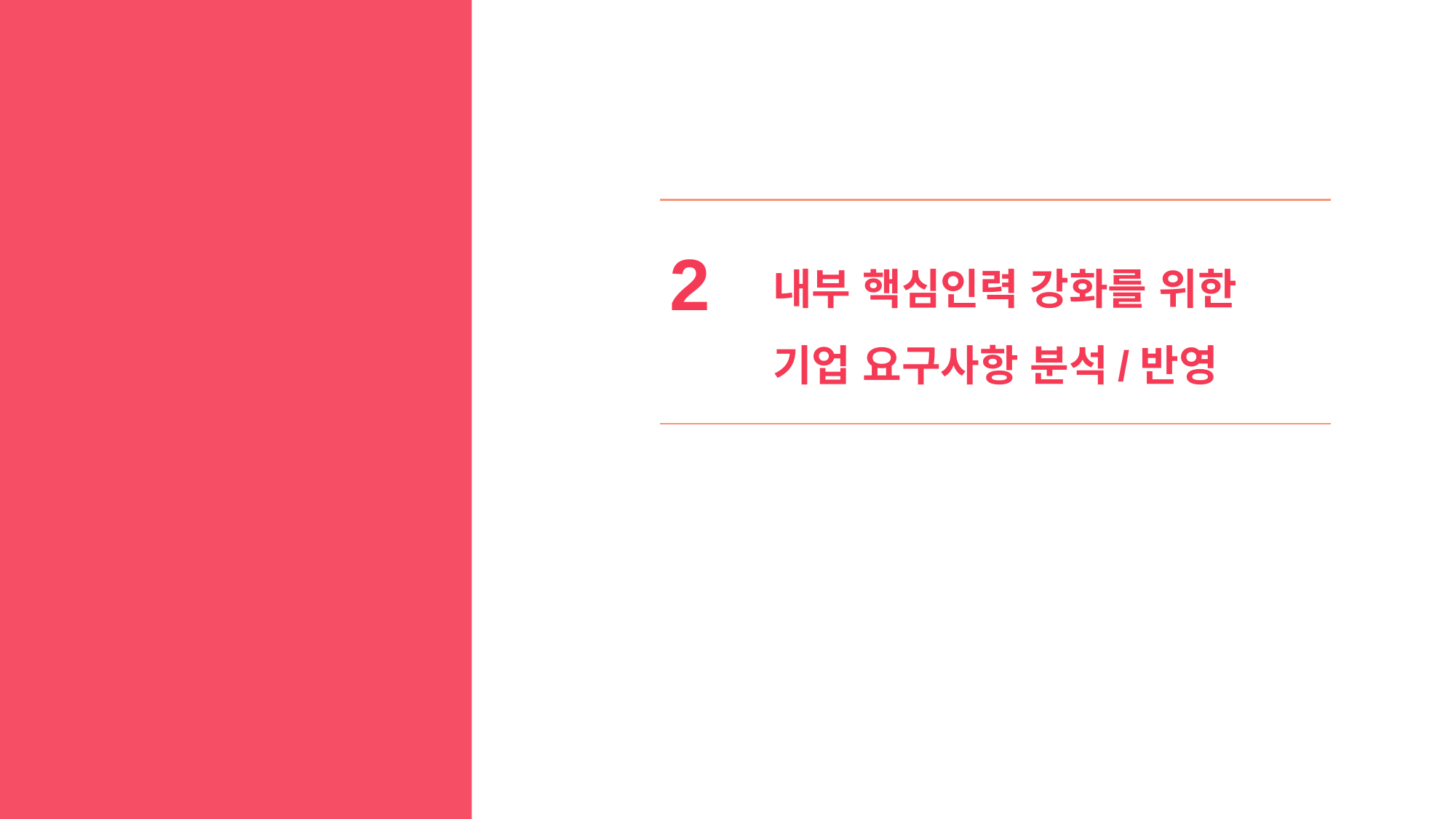

내부 핵심인력 강화를 위한
기업 요구사항 분석/반영
2